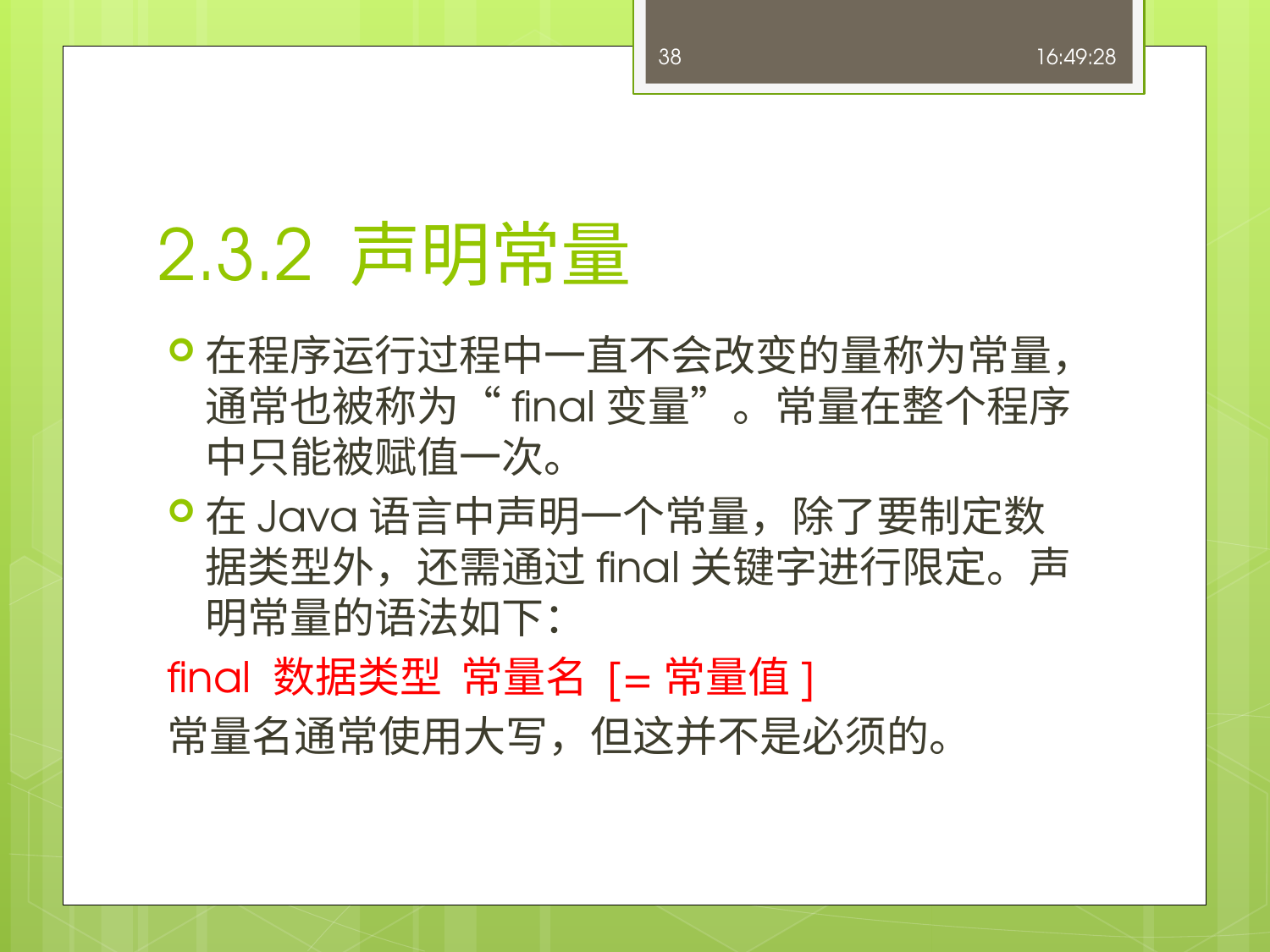

38
16:49:28
# 2.3.2 声明常量
在程序运行过程中一直不会改变的量称为常量，通常也被称为“final变量”。常量在整个程序中只能被赋值一次。
在Java语言中声明一个常量，除了要制定数据类型外，还需通过final关键字进行限定。声明常量的语法如下：
final 数据类型  常量名 [=常量值]
常量名通常使用大写，但这并不是必须的。